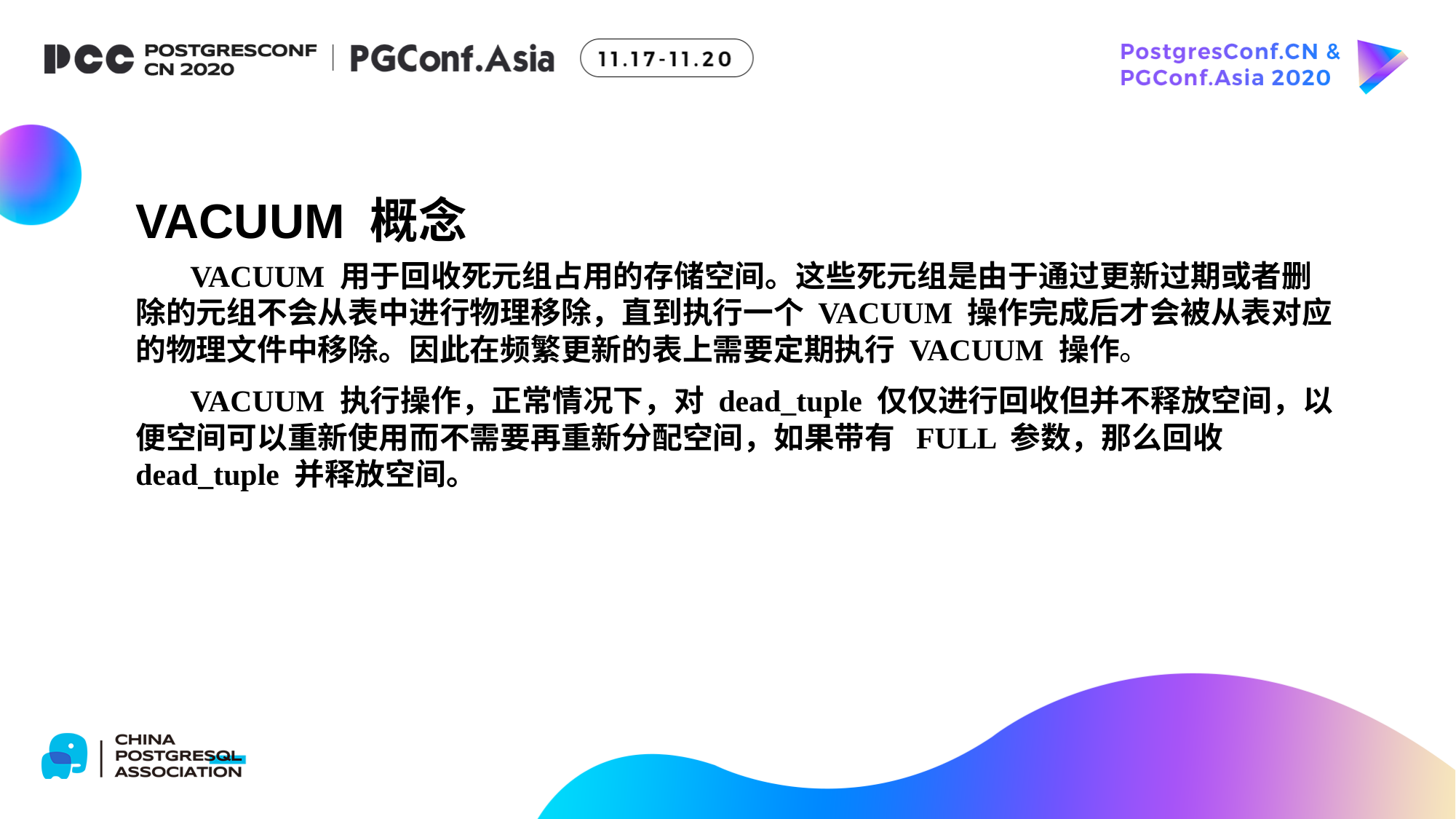

VACUUM 概念
VACUUM 用于回收死元组占用的存储空间。这些死元组是由于通过更新过期或者删除的元组不会从表中进行物理移除，直到执行一个 VACUUM 操作完成后才会被从表对应的物理文件中移除。因此在频繁更新的表上需要定期执行 VACUUM 操作。
VACUUM 执行操作，正常情况下，对 dead_tuple 仅仅进行回收但并不释放空间，以便空间可以重新使用而不需要再重新分配空间，如果带有  FULL 参数，那么回收 dead_tuple 并释放空间。